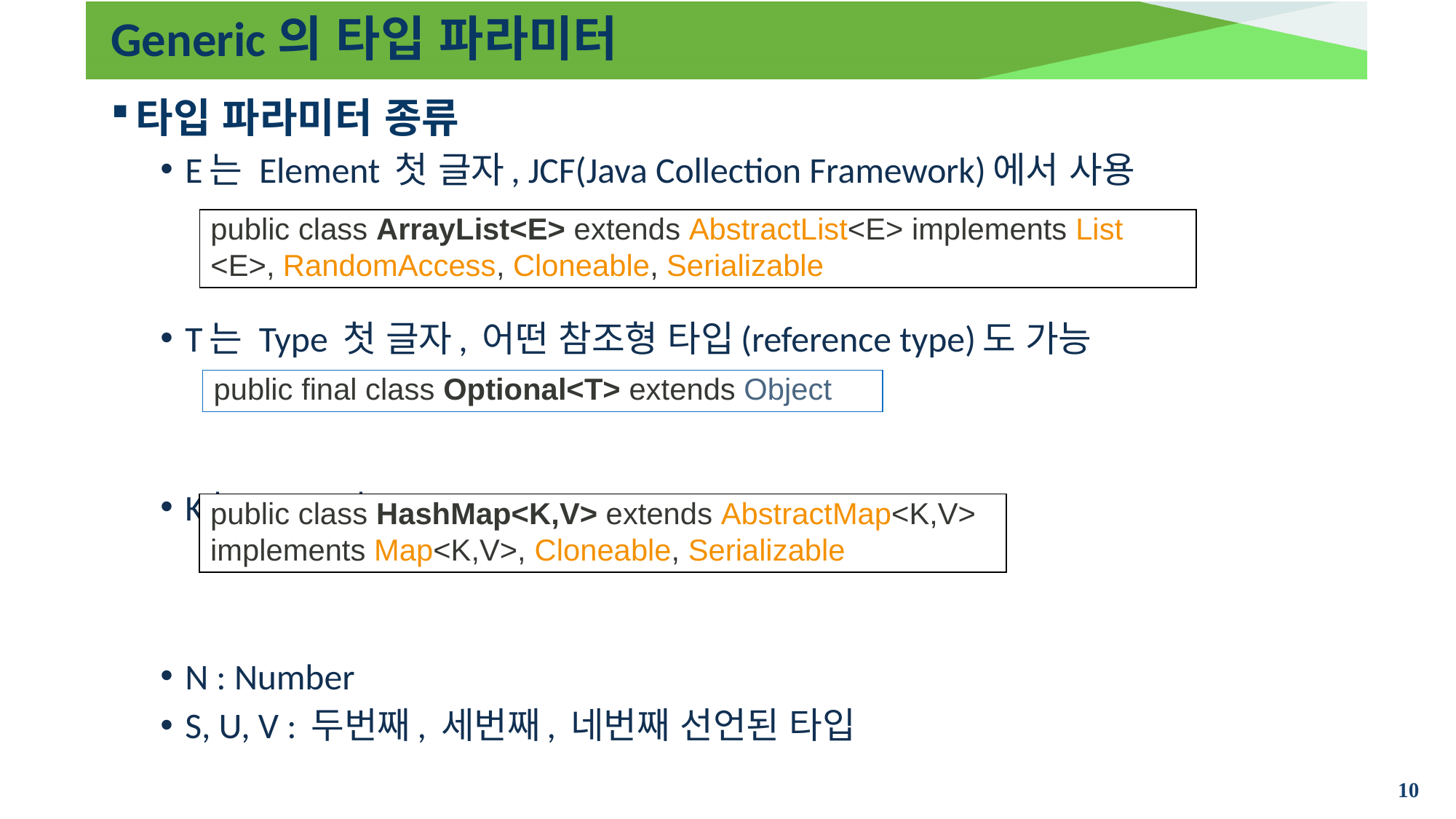

# Generic의 타입 파라미터
타입 파라미터 종류
E는 Element 첫 글자, JCF(Java Collection Framework)에서 사용

T는 Type 첫 글자, 어떤 참조형 타입(reference type)도 가능

K는 Key, V는 Value

N : Number
S, U, V : 두번째, 세번째, 네번째 선언된 타입
public class ArrayList<E> extends AbstractList<E> implements List<E>, RandomAccess, Cloneable, Serializable
public final class Optional<T> extends Object
public class HashMap<K,​V> extends AbstractMap<K,​V> implements Map<K,​V>, Cloneable, Serializable
10